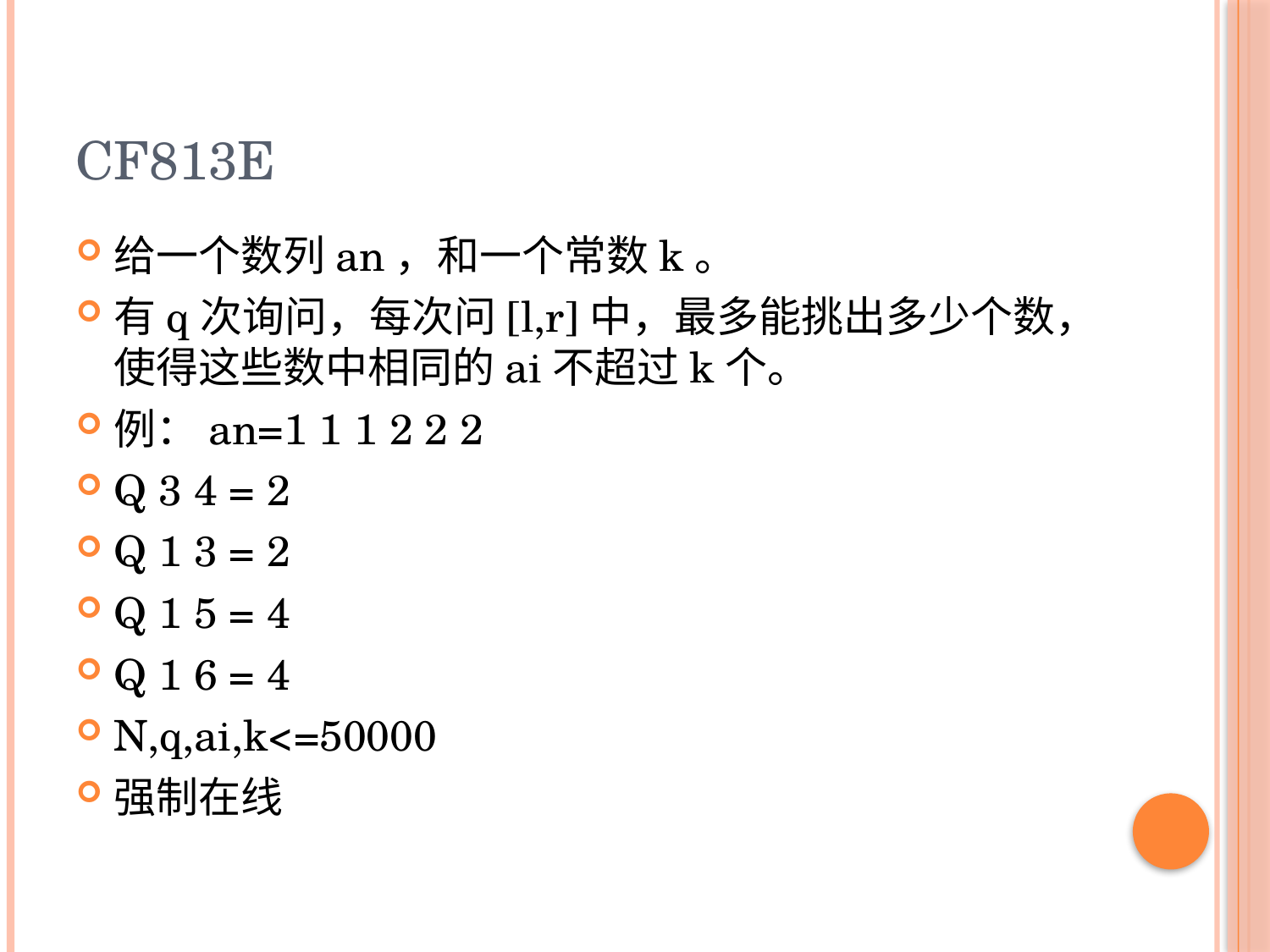

# cf813e
给一个数列an，和一个常数k。
有q次询问，每次问[l,r]中，最多能挑出多少个数，使得这些数中相同的ai不超过k个。
例：an=1 1 1 2 2 2
Q 3 4 = 2
Q 1 3 = 2
Q 1 5 = 4
Q 1 6 = 4
N,q,ai,k<=50000
强制在线